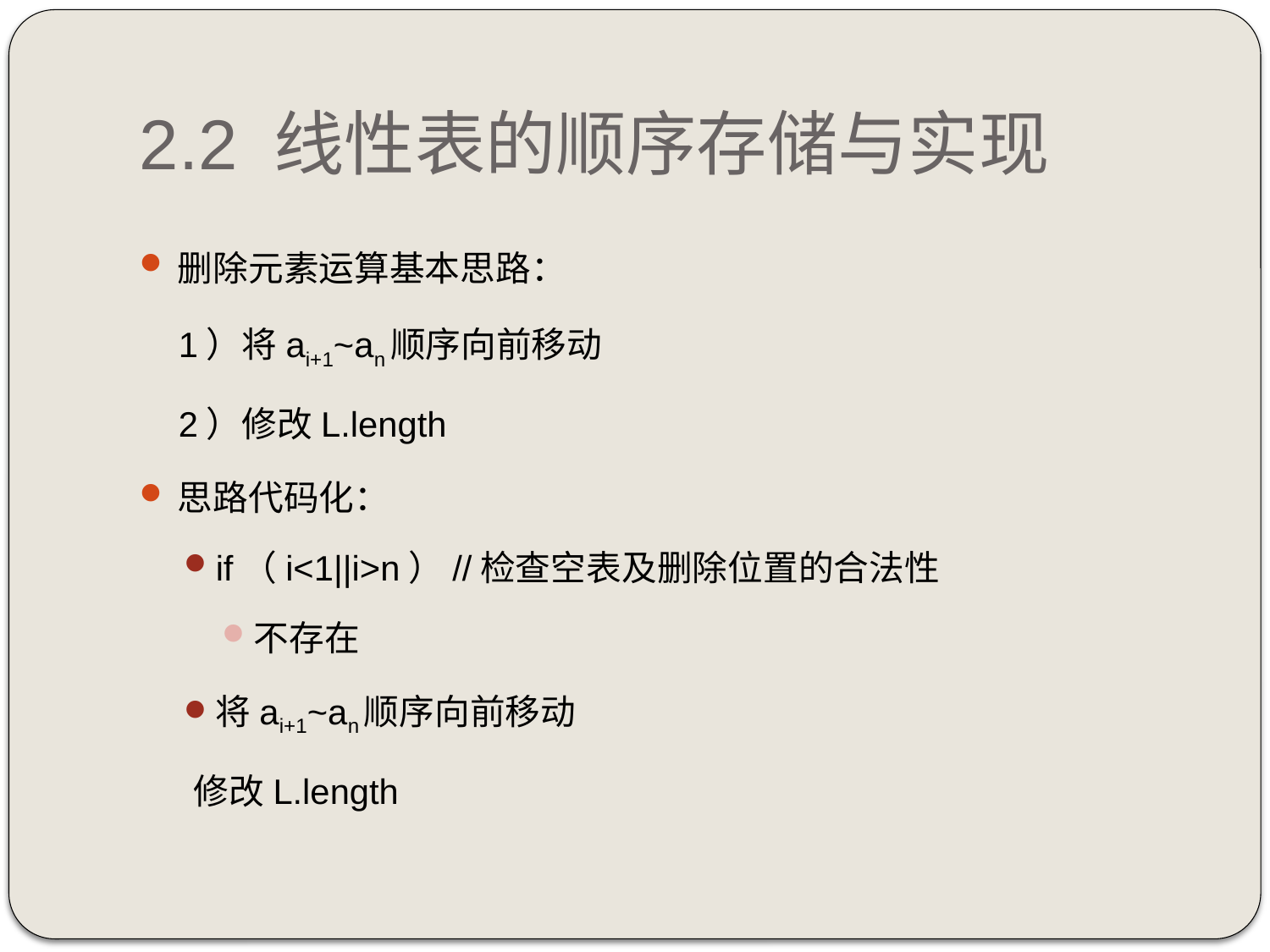

# 2.2 线性表的顺序存储与实现
删除元素运算基本思路：
    1）将ai+1~an顺序向前移动
    2）修改L.length
思路代码化：
if（i<1||i>n）//检查空表及删除位置的合法性
不存在
将ai+1~an顺序向前移动
	 修改L.length